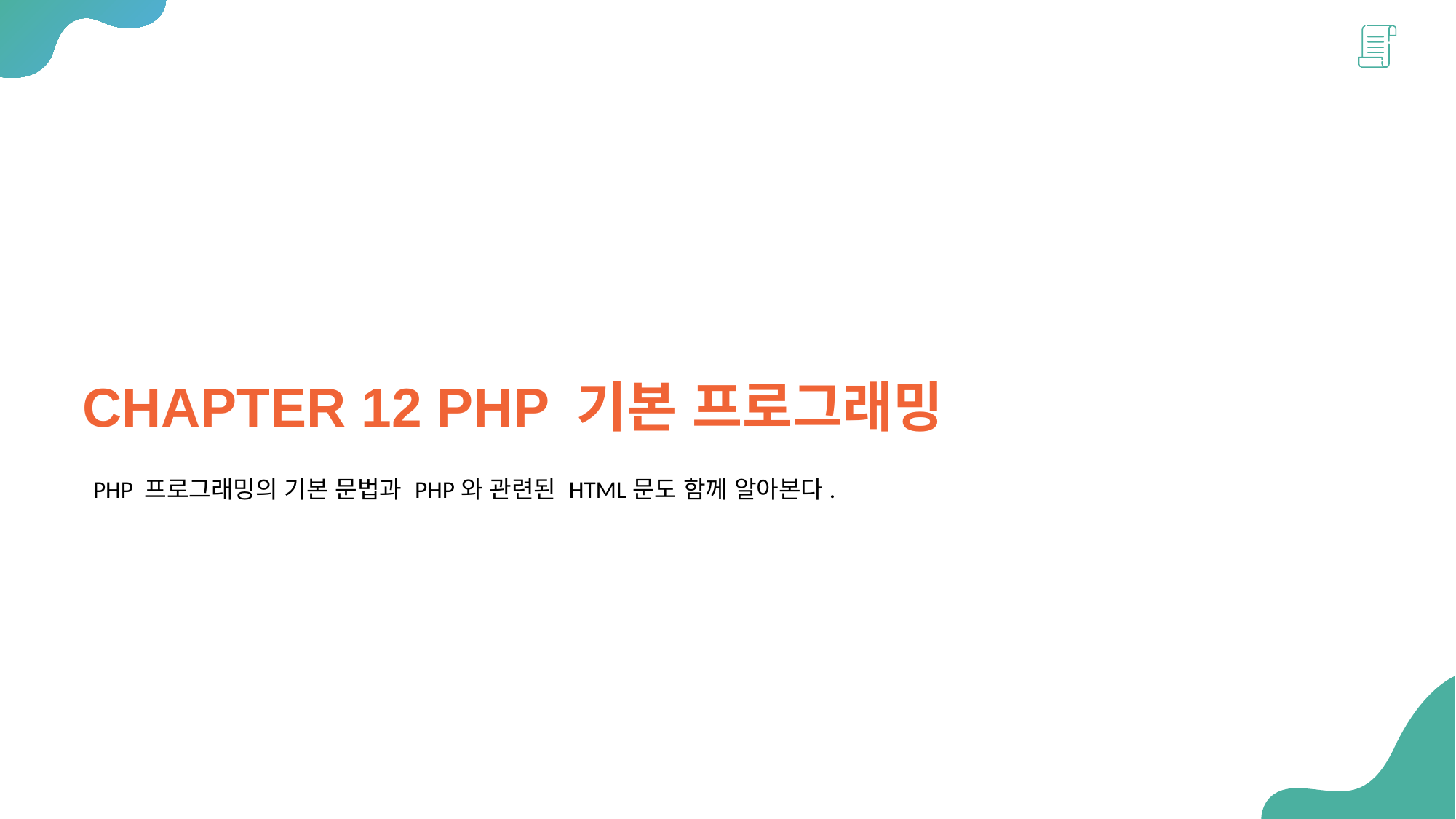

CHAPTER 12 PHP 기본 프로그래밍
PHP 프로그래밍의 기본 문법과 PHP와 관련된 HTML문도 함께 알아본다.